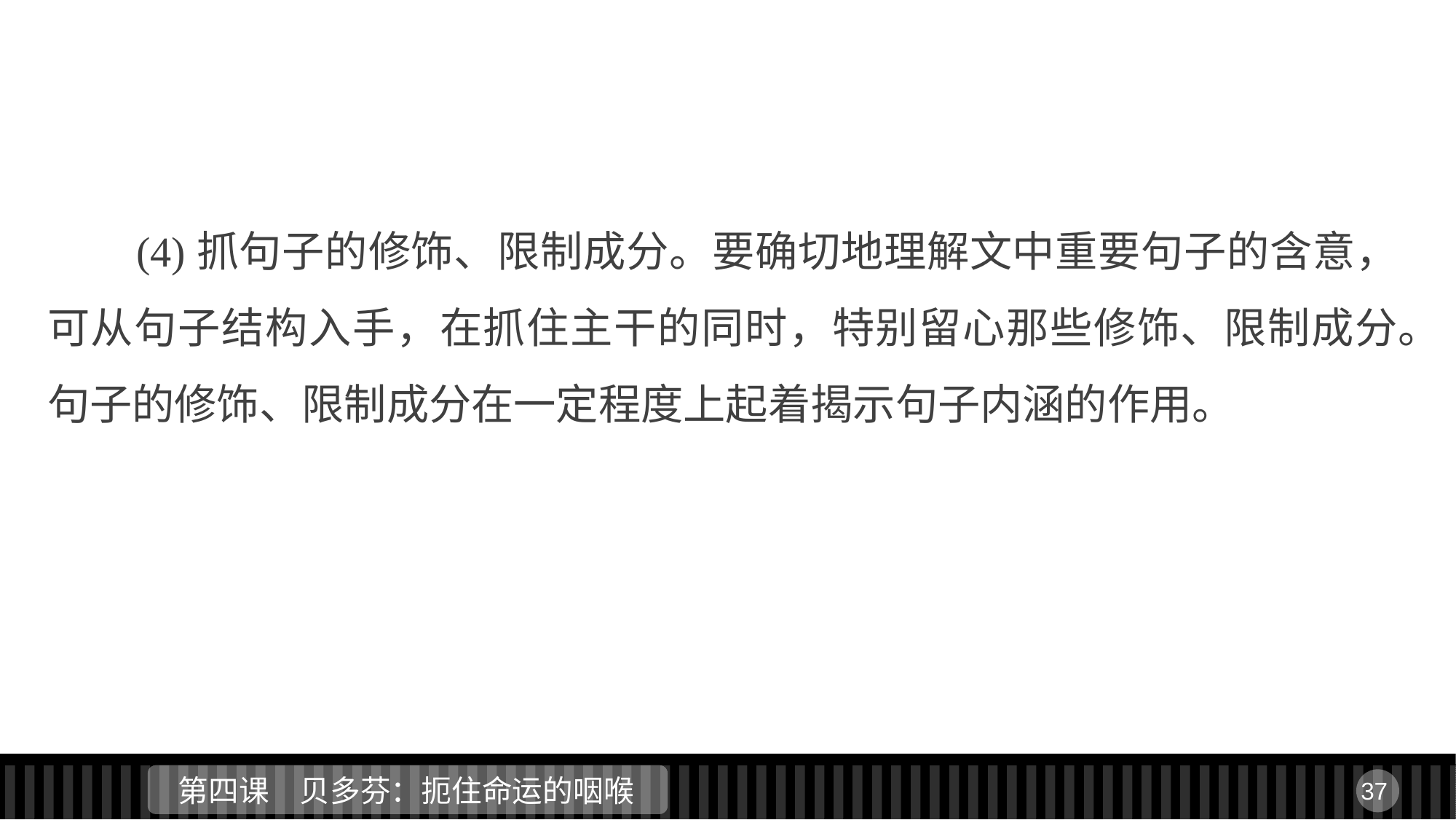

(4)抓句子的修饰、限制成分。要确切地理解文中重要句子的含意，可从句子结构入手，在抓住主干的同时，特别留心那些修饰、限制成分。句子的修饰、限制成分在一定程度上起着揭示句子内涵的作用。